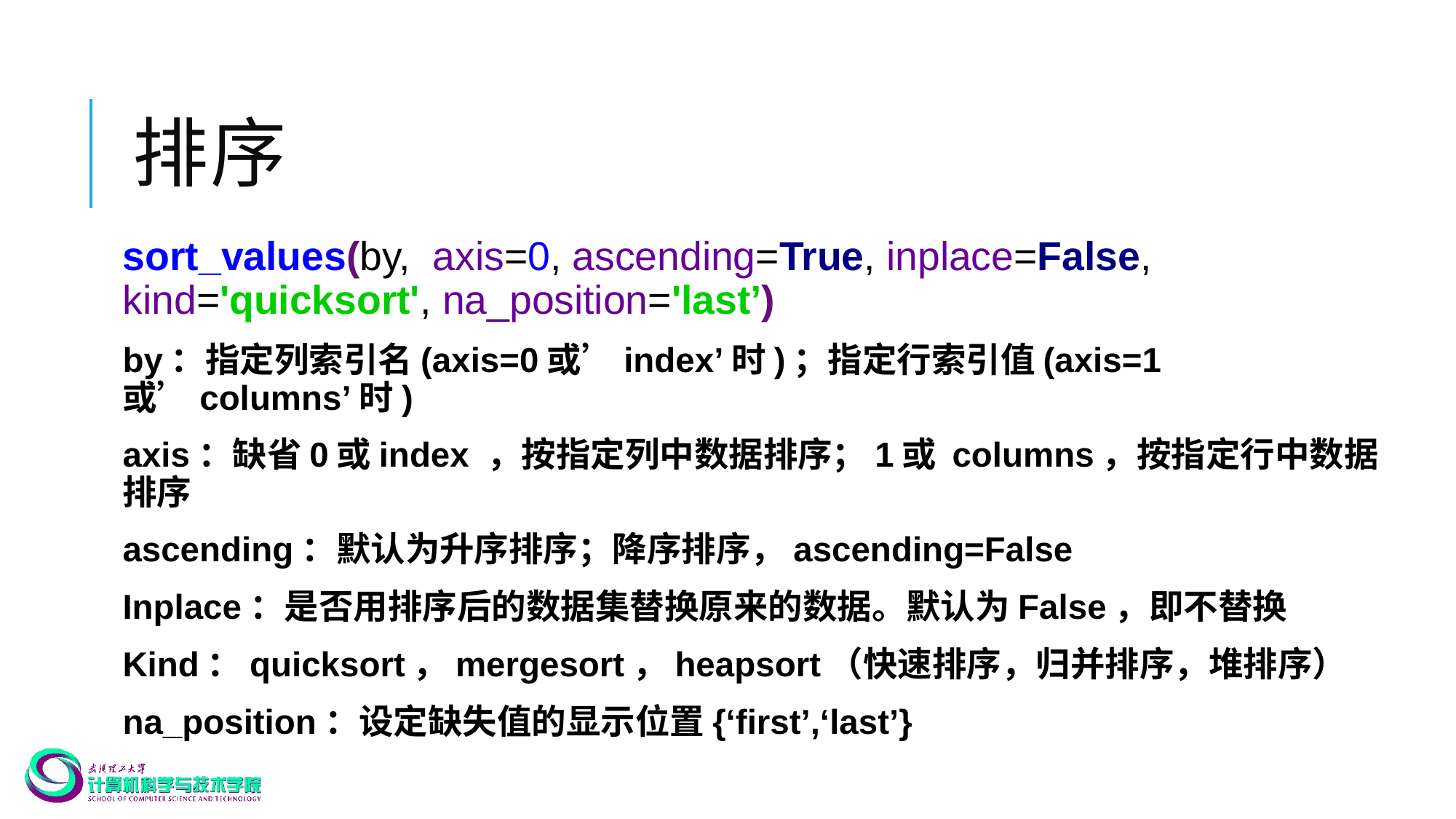

# 排序
sort_values(by,  axis=0, ascending=True, inplace=False, kind='quicksort', na_position='last’)
by：指定列索引名(axis=0或’index’时)；指定行索引值(axis=1或’columns’时)
axis：缺省0或index ，按指定列中数据排序；1或 columns，按指定行中数据排序
ascending：默认为升序排序；降序排序，ascending=False
Inplace：是否用排序后的数据集替换原来的数据。默认为False，即不替换
Kind：quicksort，mergesort，heapsort（快速排序，归并排序，堆排序）
na_position：设定缺失值的显示位置{‘first’,‘last’}